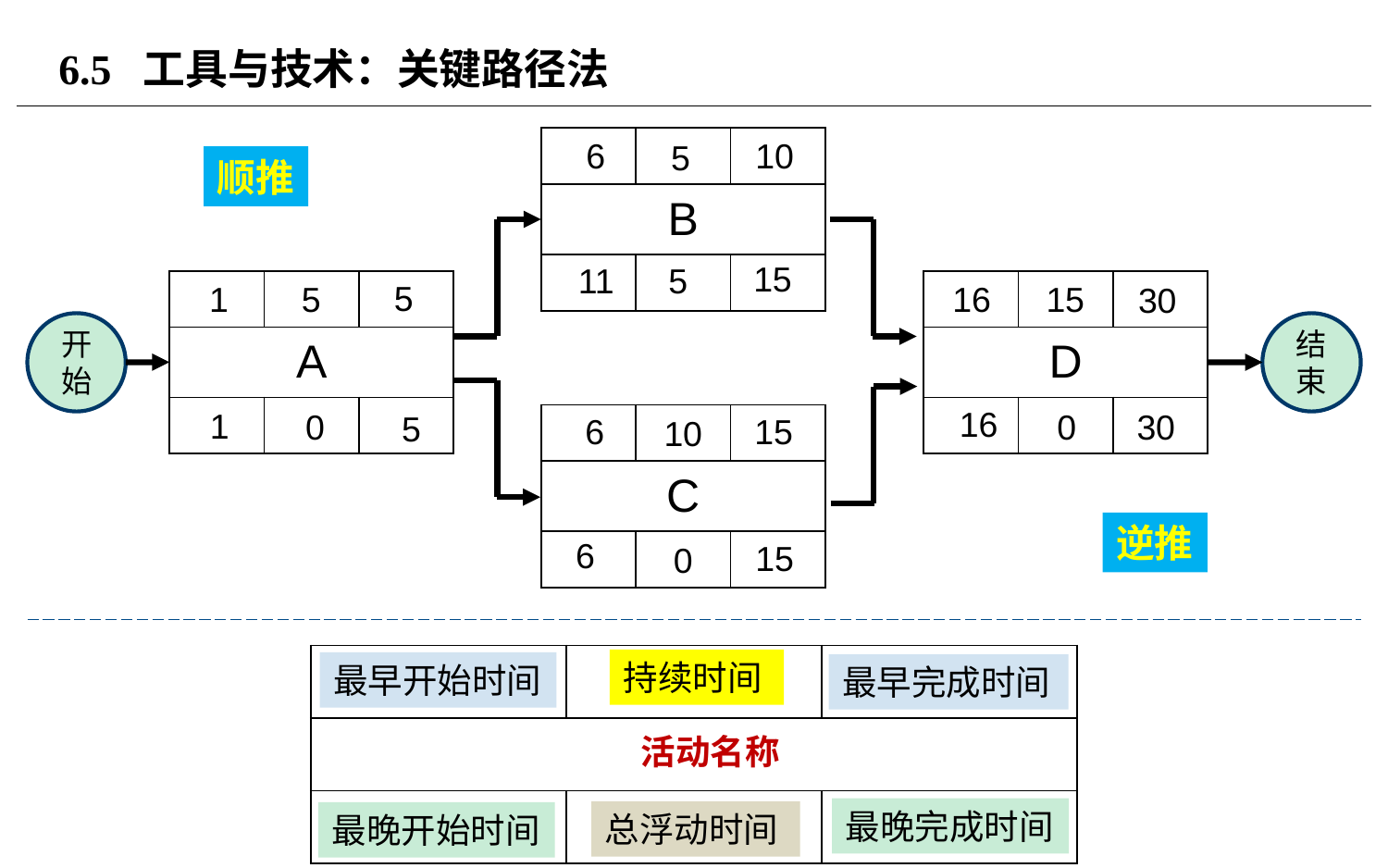

# 6.5  工具与技术：关键路径法
|  |  |  |
| --- | --- | --- |
| B |  |  |
|  |  |  |
6
10
5
顺推
15
11
5
5
1
5
|  |  |  |
| --- | --- | --- |
| D |  |  |
|  |  |  |
16
15
|  |  |  |
| --- | --- | --- |
| A |  |  |
|  |  |  |
30
开始
结束
16
1
0
0
30
5
6
15
|  |  |  |
| --- | --- | --- |
| C |  |  |
|  |  |  |
10
逆推
6
15
0
|  |  |  |
| --- | --- | --- |
|  |  |  |
|  |  |  |
持续时间
最早开始时间
最早完成时间
活动名称
最晚完成时间
总浮动时间
最晚开始时间